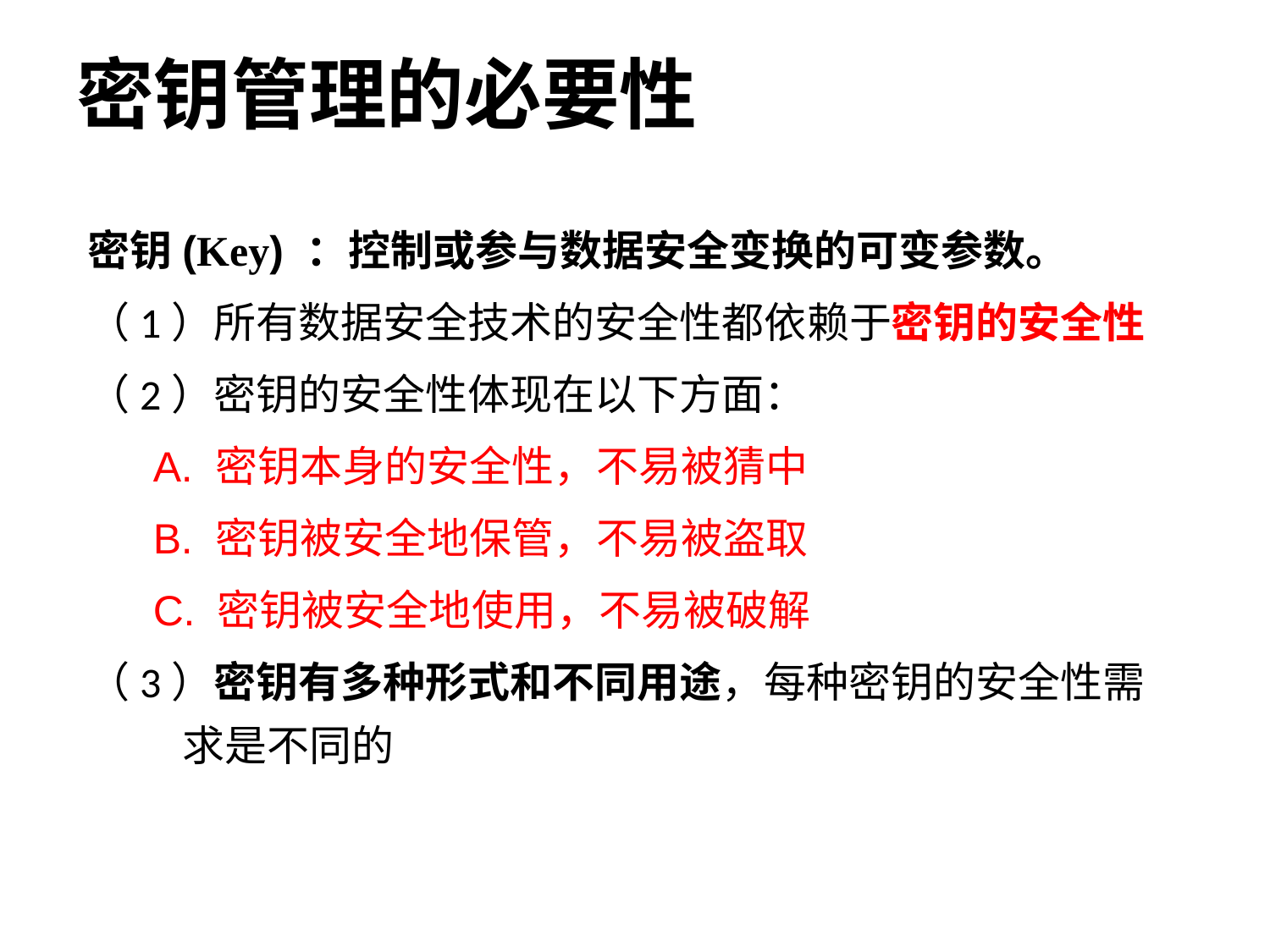

# 密钥管理的必要性
  密钥(Key) ：控制或参与数据安全变换的可变参数。
  （1）所有数据安全技术的安全性都依赖于密钥的安全性
  （2）密钥的安全性体现在以下方面：
        A. 密钥本身的安全性，不易被猜中
        B. 密钥被安全地保管，不易被盗取
        C. 密钥被安全地使用，不易被破解
  （3）密钥有多种形式和不同用途，每种密钥的安全性需求是不同的